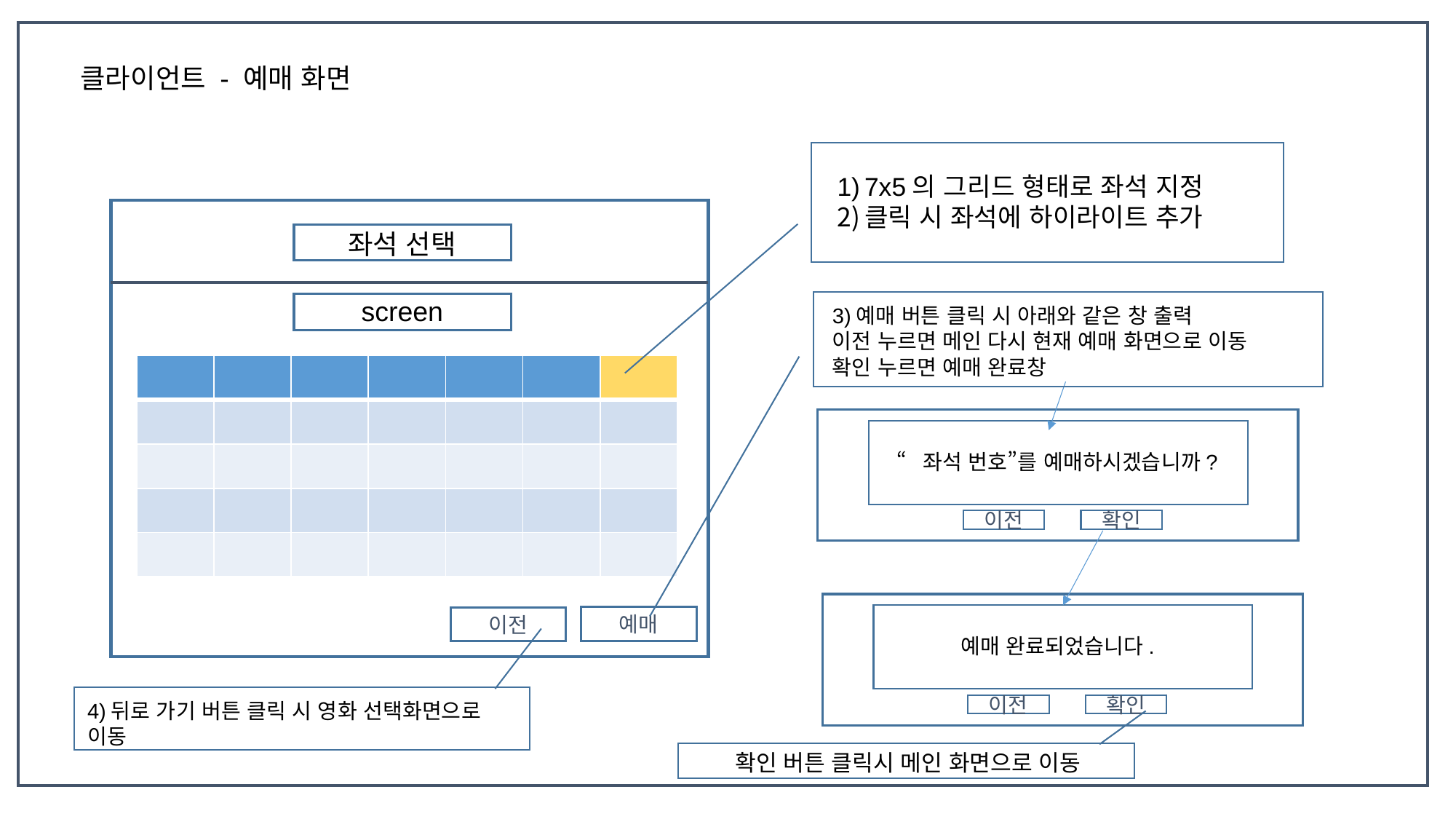

클라이언트 - 예매 화면

7x5의 그리드 형태로 좌석 지정
클릭 시 좌석에 하이라이트 추가

좌석 선택

screen

3)예매 버튼 클릭 시 아래와 같은 창 출력
이전 누르면 메인 다시 현재 예매 화면으로 이동
확인 누르면 예매 완료창
|  |  |  |  |  |  |  |
| --- | --- | --- | --- | --- | --- | --- |
|  |  |  |  |  |  |  |
|  |  |  |  |  |  |  |
|  |  |  |  |  |  |  |
|  |  |  |  |  |  |  |

“좌석 번호”를 예매하시겠습니까?
이전
확인

예매
이전
예매 완료되었습니다.

4)뒤로 가기 버튼 클릭 시 영화 선택화면으로 이동
이전
확인

확인 버튼 클릭시 메인 화면으로 이동